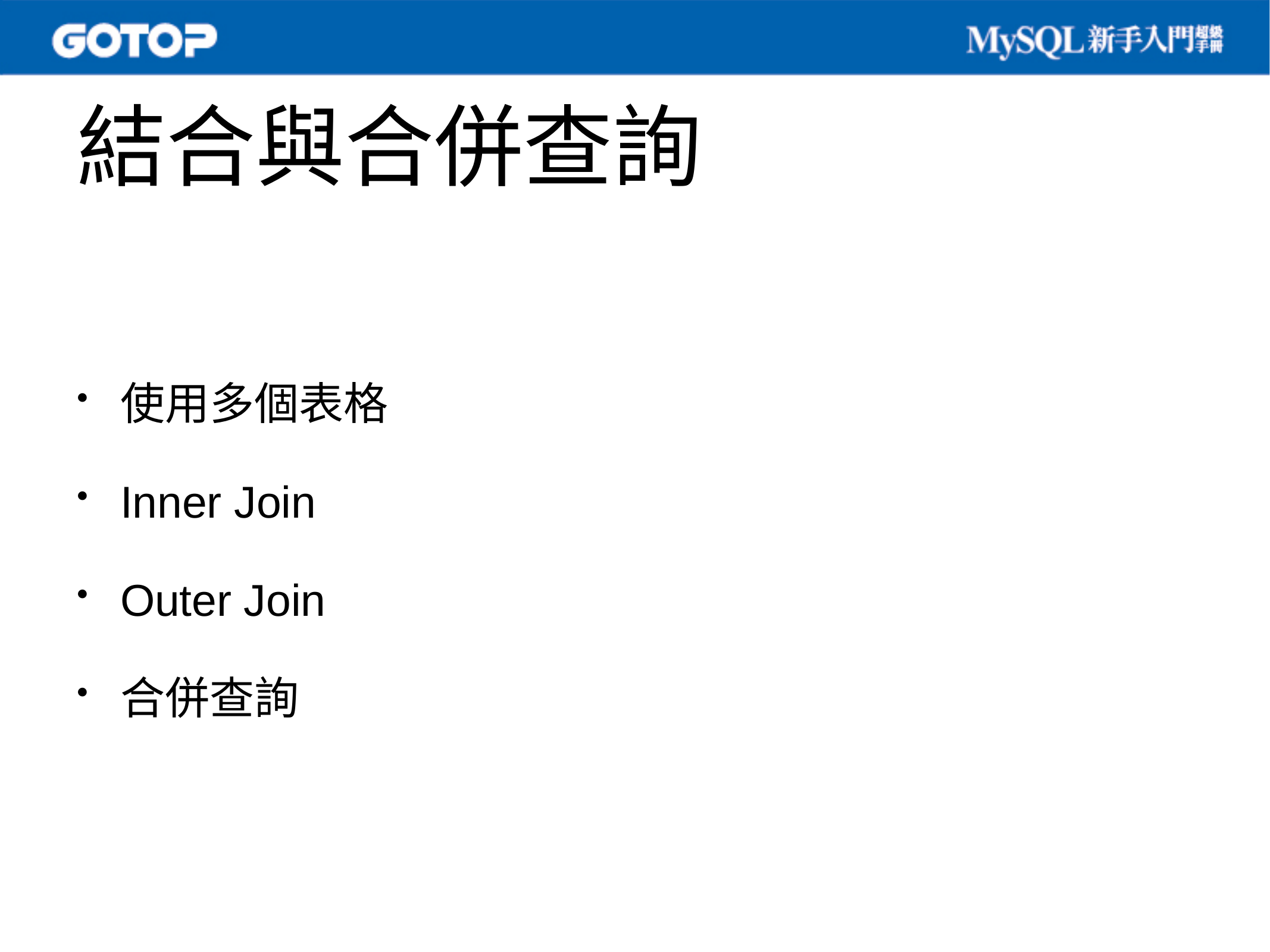

# 結合與合併查詢
使用多個表格
Inner Join
Outer Join
合併查詢